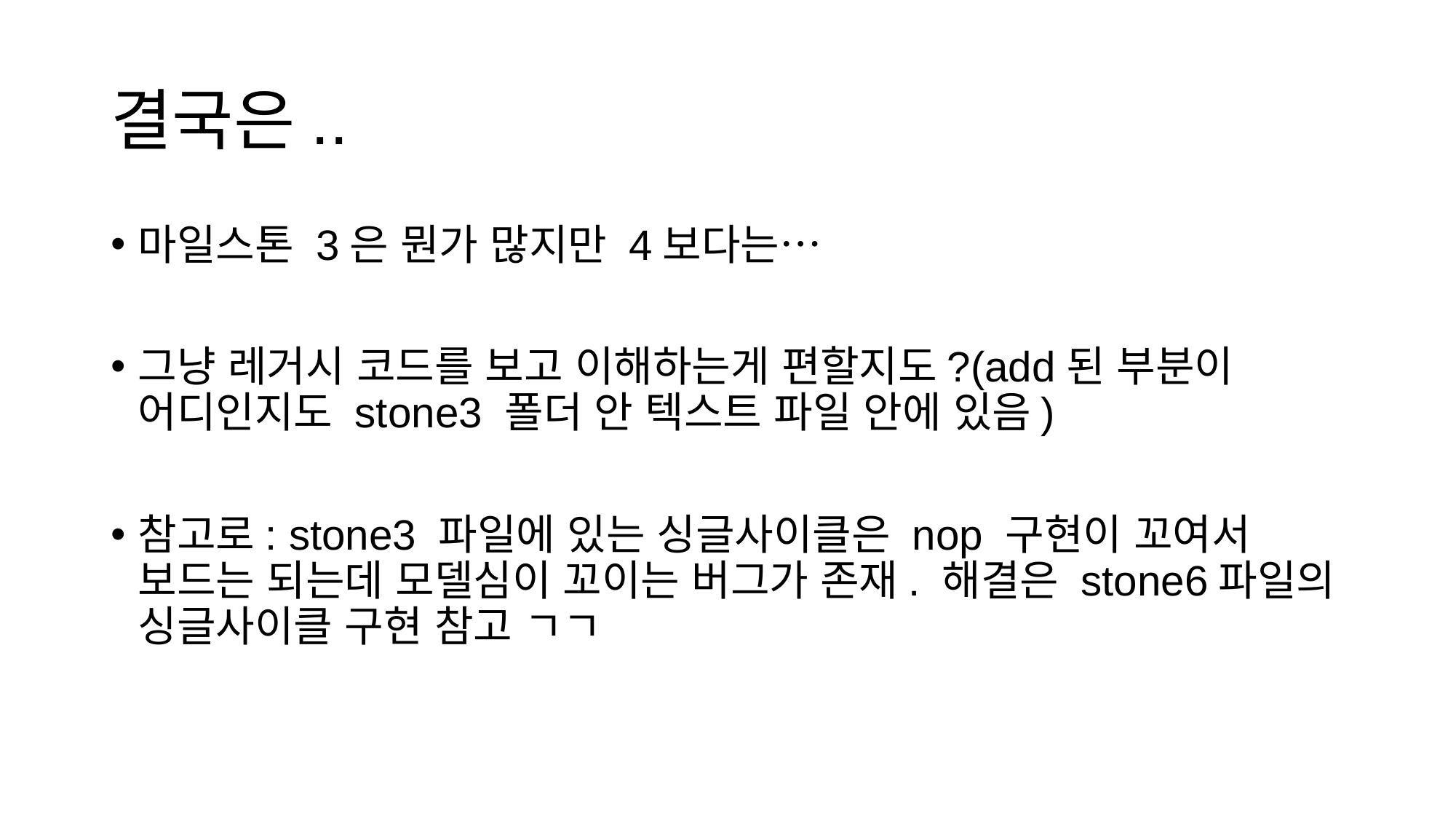

# 결국은..
마일스톤 3은 뭔가 많지만 4보다는…

그냥 레거시 코드를 보고 이해하는게 편할지도?(add된 부분이 어디인지도 stone3 폴더 안 텍스트 파일 안에 있음)

참고로: stone3 파일에 있는 싱글사이클은 nop 구현이 꼬여서 보드는 되는데 모델심이 꼬이는 버그가 존재. 해결은 stone6파일의 싱글사이클 구현 참고 ㄱㄱ